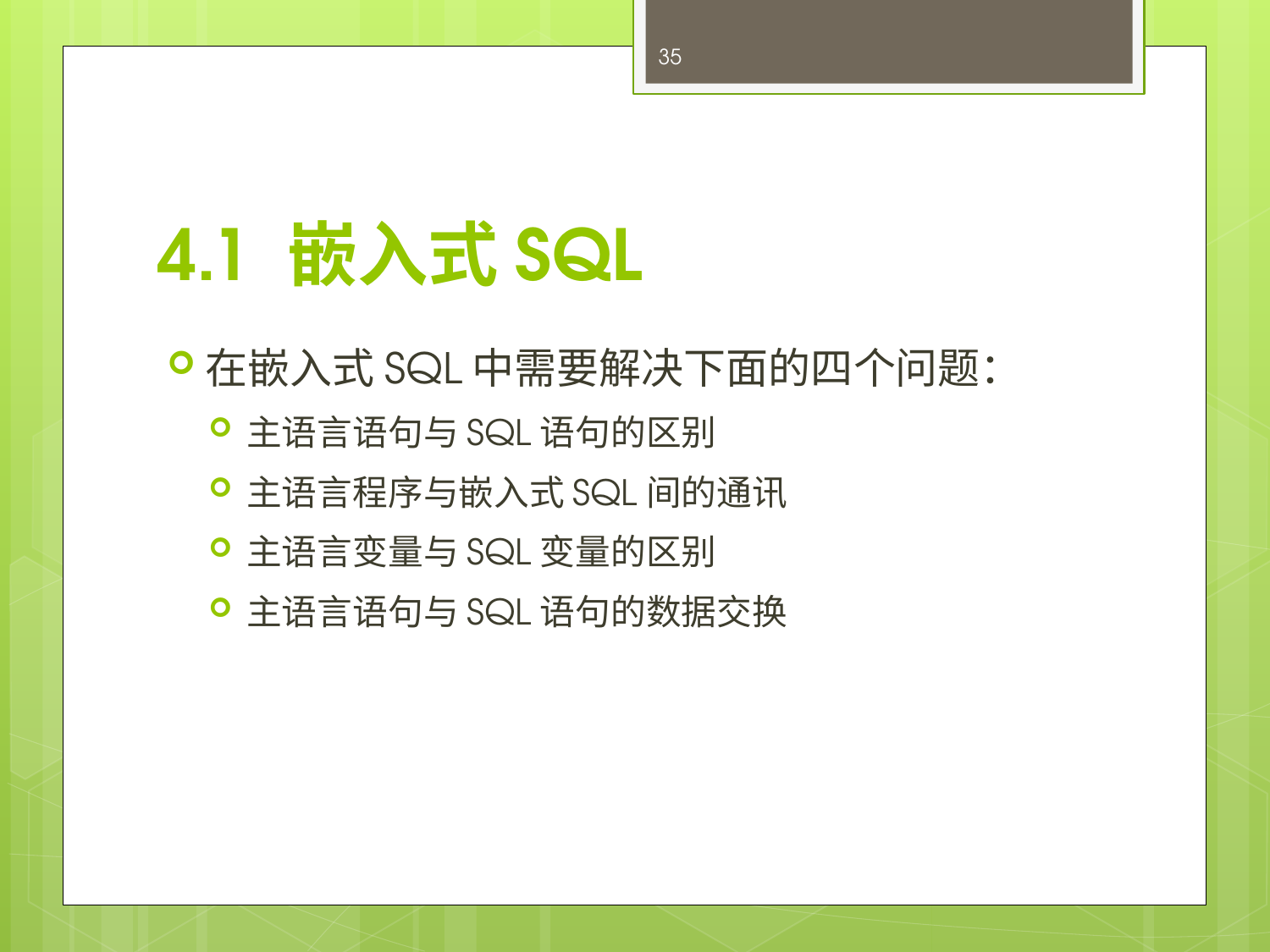

35
# 4.1 嵌入式SQL
在嵌入式SQL中需要解决下面的四个问题：
主语言语句与SQL语句的区别
主语言程序与嵌入式SQL间的通讯
主语言变量与SQL变量的区别
主语言语句与SQL语句的数据交换